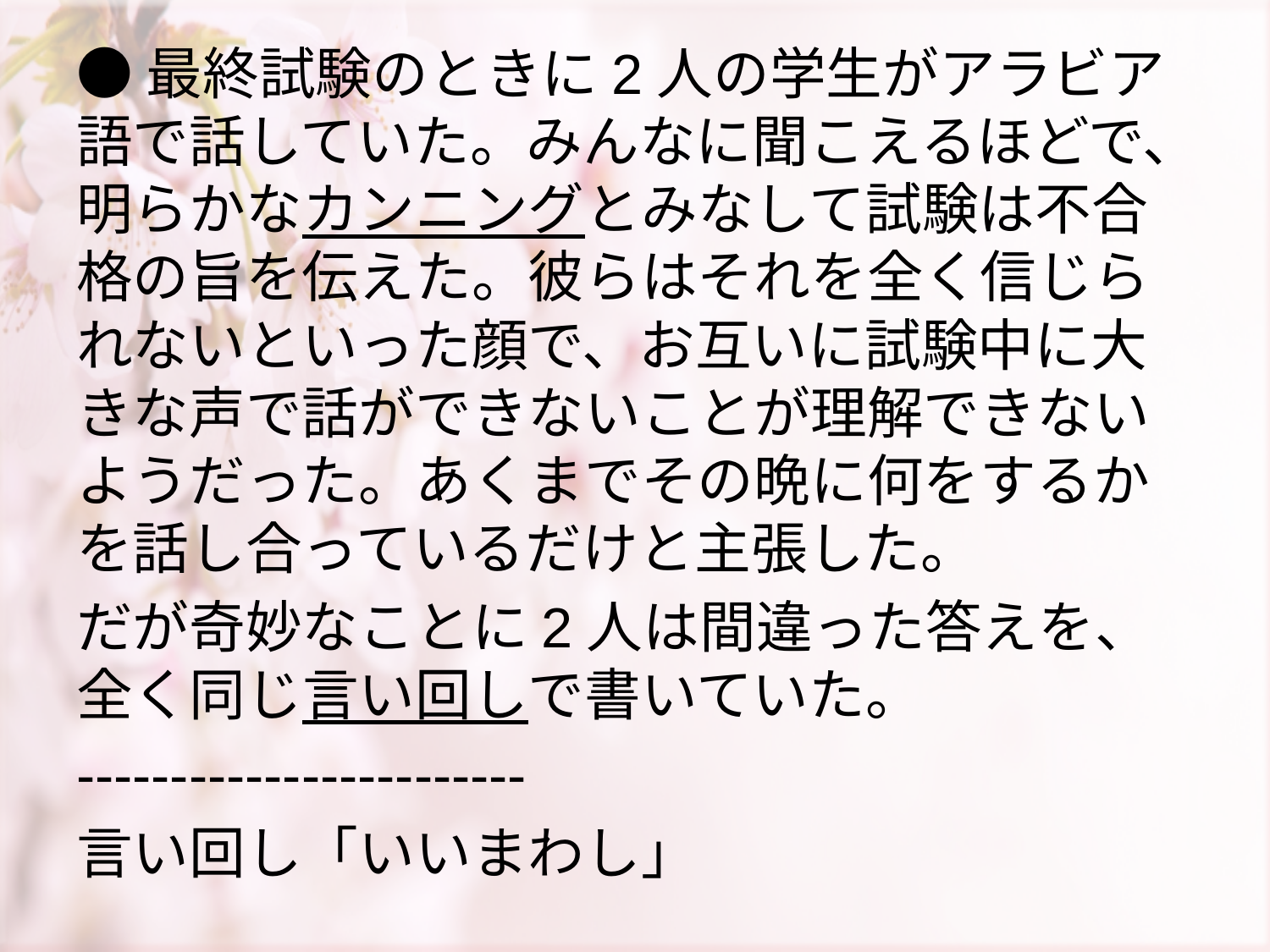

●最終試験のときに2人の学生がアラビア語で話していた。みんなに聞こえるほどで、明らかなカンニングとみなして試験は不合格の旨を伝えた。彼らはそれを全く信じられないといった顔で、お互いに試験中に大きな声で話ができないことが理解できないようだった。あくまでその晩に何をするかを話し合っているだけと主張した。
だが奇妙なことに2人は間違った答えを、全く同じ言い回しで書いていた。
------------------------
言い回し「いいまわし」